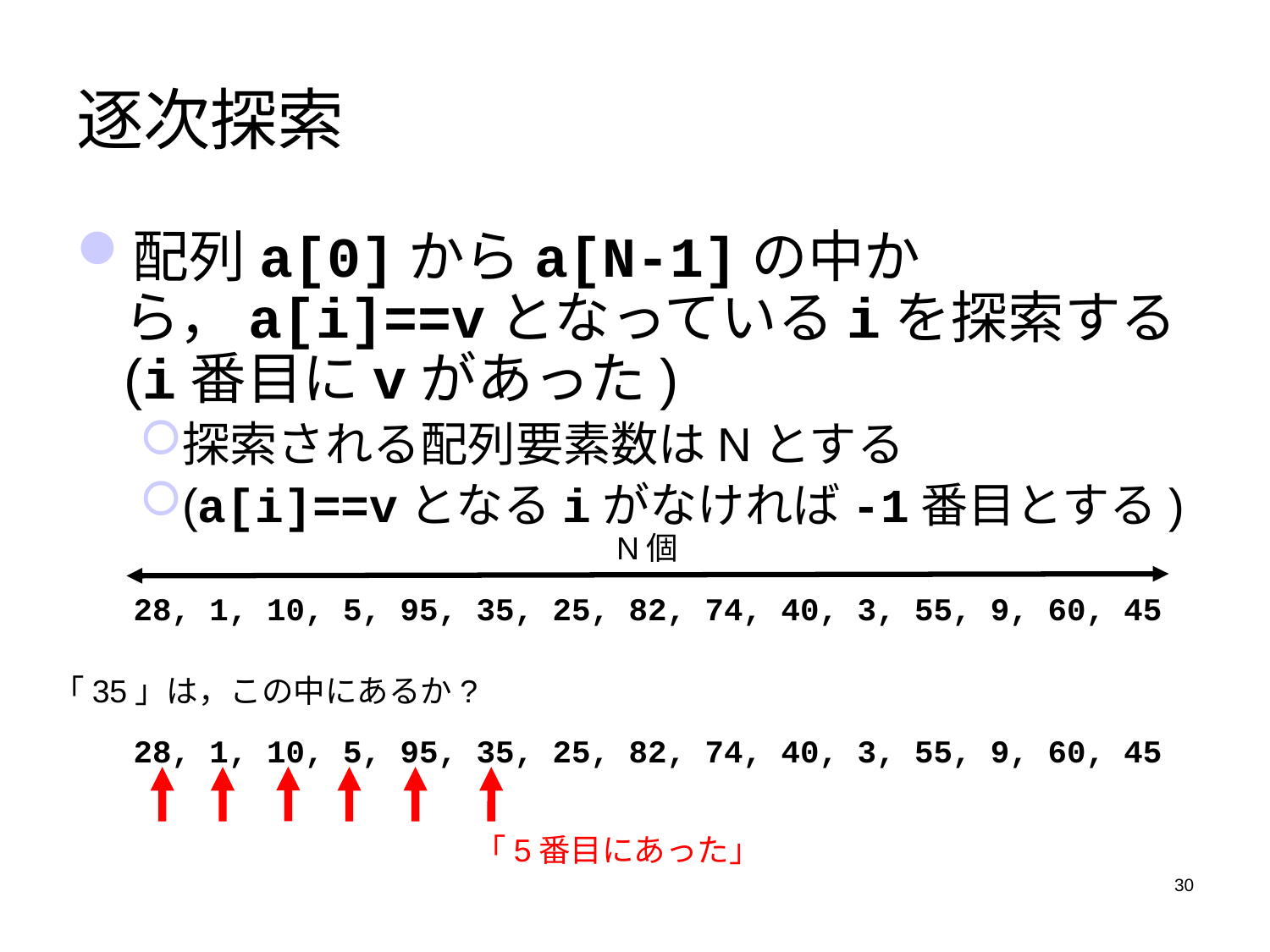

# 逐次探索
配列a[0]からa[N-1]の中から，a[i]==vとなっているiを探索する(i番目にvがあった)
探索される配列要素数はNとする
(a[i]==vとなるiがなければ-1番目とする)
N個

28, 1, 10, 5, 95, 35, 25, 82, 74, 40, 3, 55, 9, 60, 45
「35」は，この中にあるか?
28, 1, 10, 5, 95, 35, 25, 82, 74, 40, 3, 55, 9, 60, 45

「5番目にあった」
30